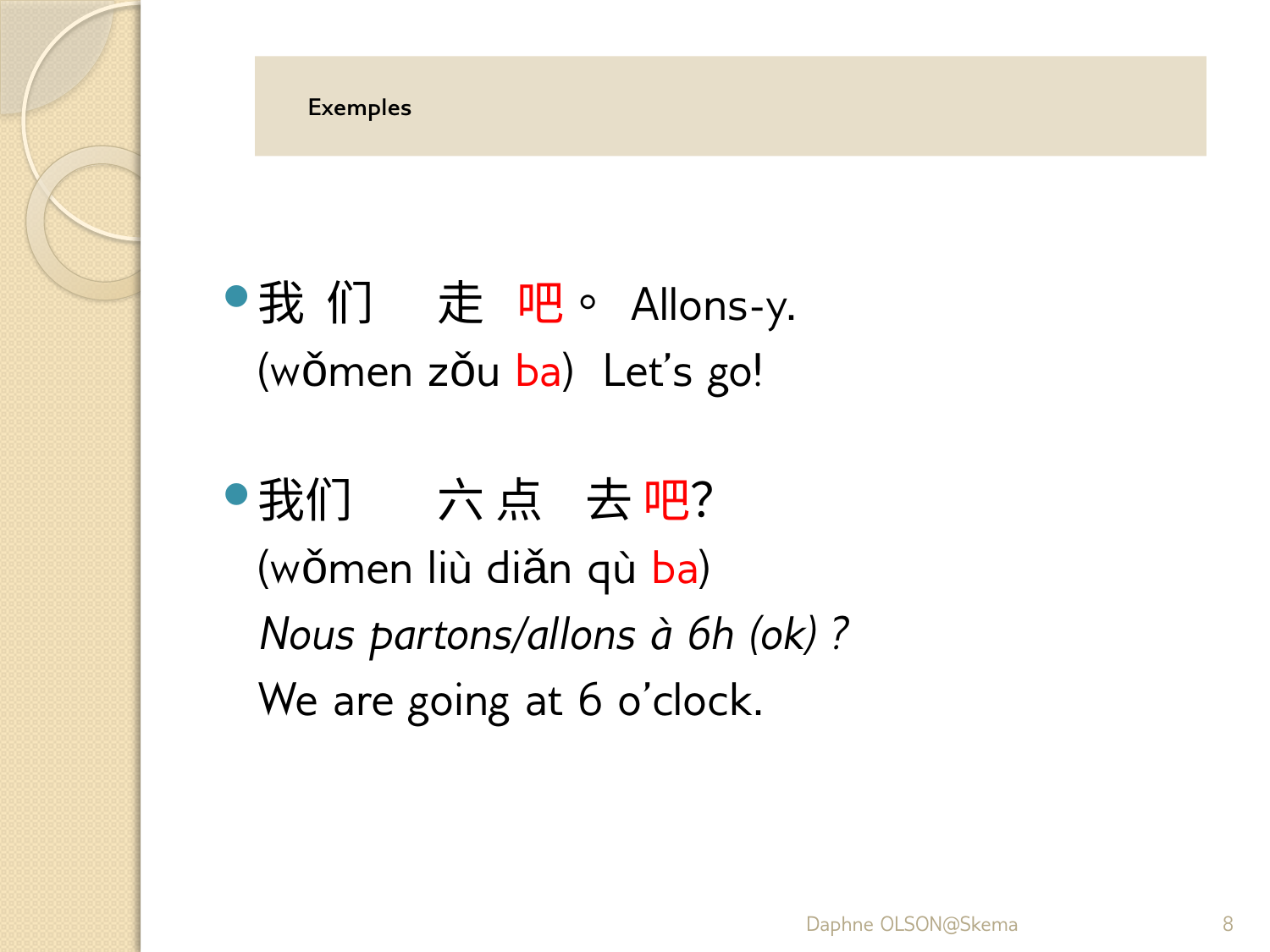

# Exemples

我  们      走   吧。 Allons-y.
	(wǒmen zǒu ba)  Let’s go!

我们        六 点    去 吧？
	(wǒmen liù diǎn qù ba)
	Nous partons/allons à 6h (ok) ?
	We are going at 6 o’clock.

Daphne OLSON@Skema
8